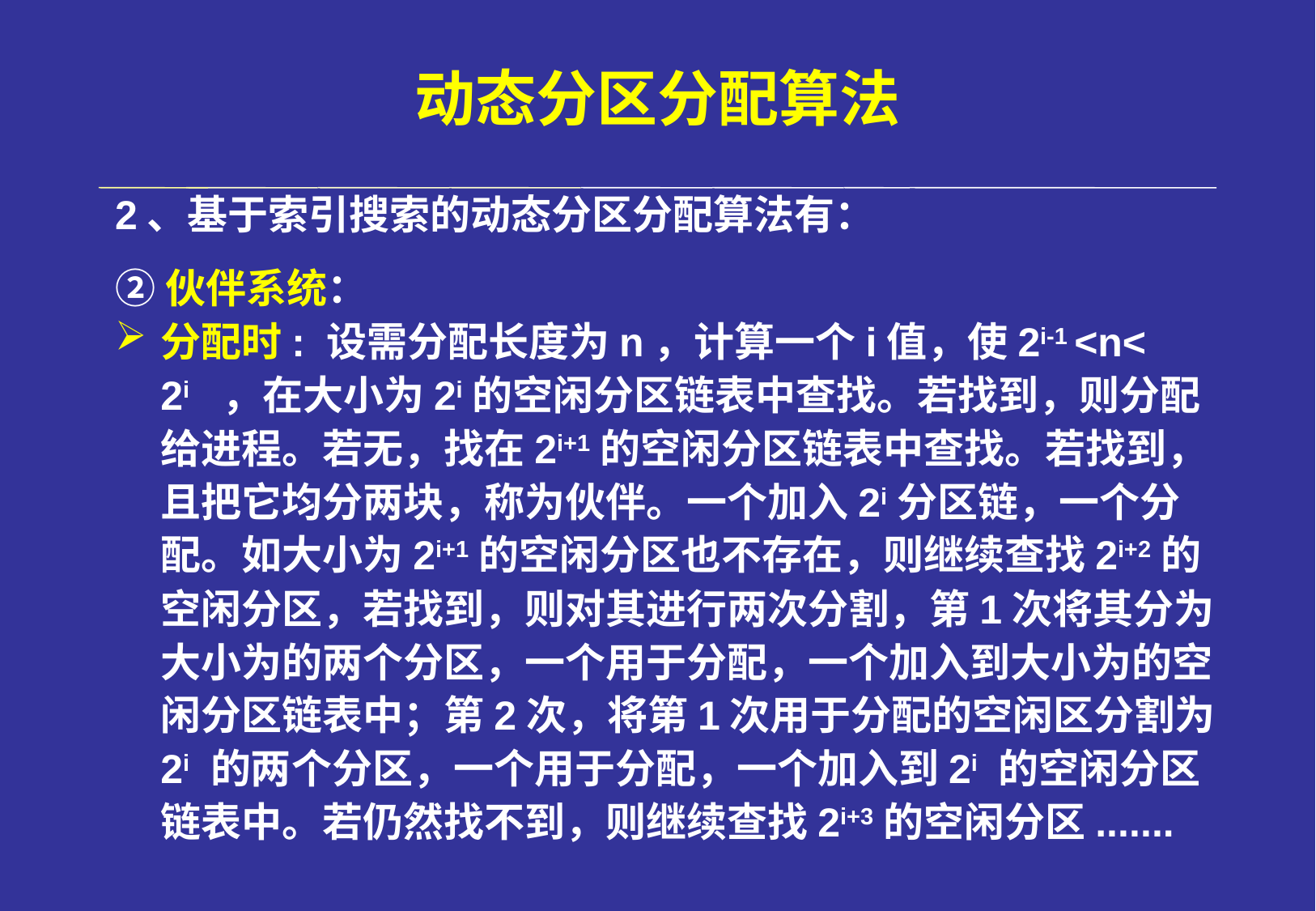

# 动态分区分配算法
2、基于索引搜索的动态分区分配算法有：
②伙伴系统：
分配时: 设需分配长度为n，计算一个i值，使2i-1 <n< 2i  ，在大小为2i的空闲分区链表中查找。若找到，则分配给进程。若无，找在2i+1的空闲分区链表中查找。若找到，且把它均分两块，称为伙伴。一个加入2i分区链，一个分配。如大小为2i+1的空闲分区也不存在，则继续查找2i+2的空闲分区，若找到，则对其进行两次分割，第1次将其分为大小为的两个分区，一个用于分配，一个加入到大小为的空闲分区链表中；第2次，将第1次用于分配的空闲区分割为2i 的两个分区，一个用于分配，一个加入到2i 的空闲分区链表中。若仍然找不到，则继续查找2i+3的空闲分区.......